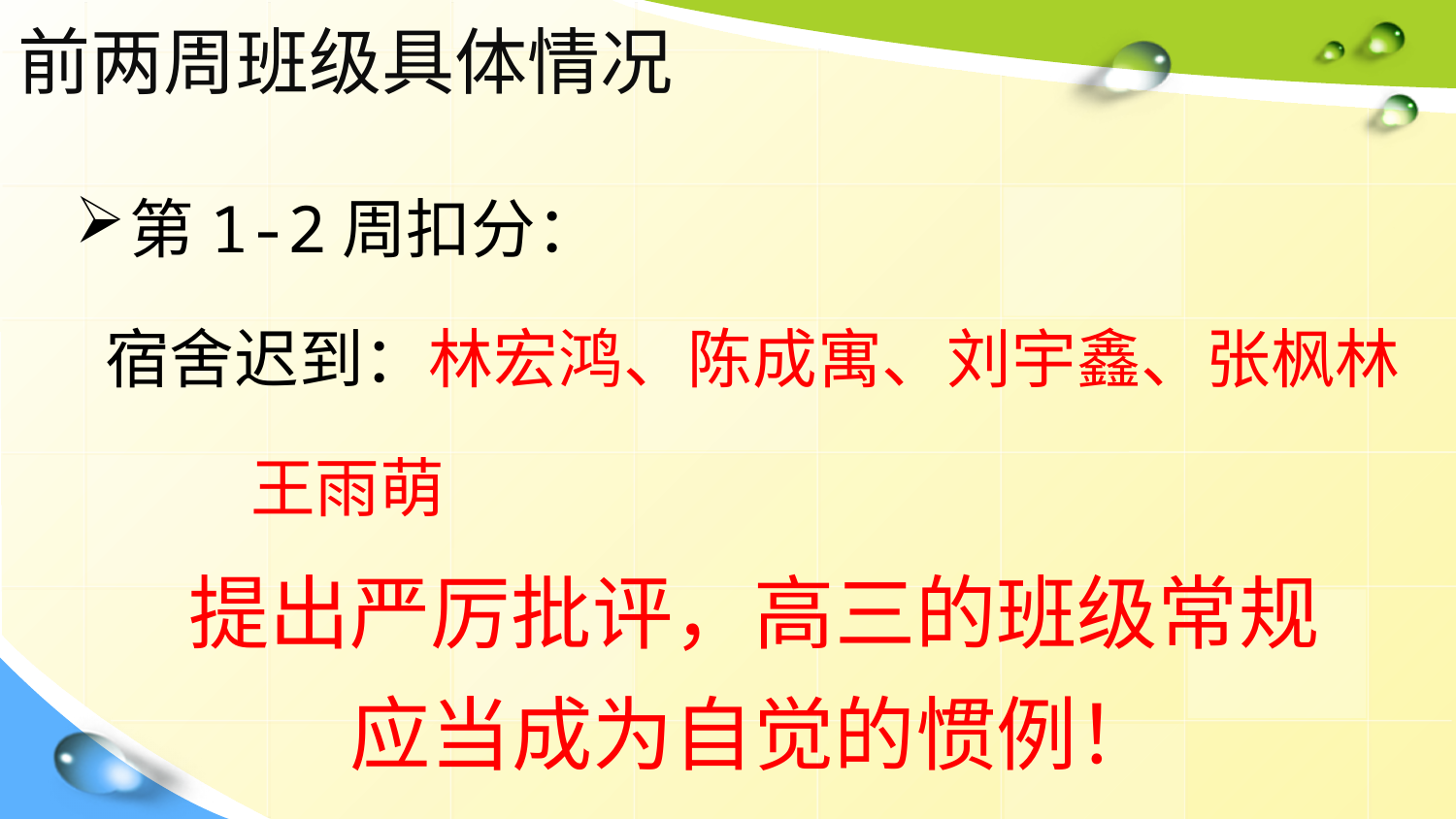

前两周班级具体情况
第1-2周扣分：
 宿舍迟到：林宏鸿、陈成寓、刘宇鑫、张枫林
           王雨萌
提出严厉批评，高三的班级常规
应当成为自觉的惯例！